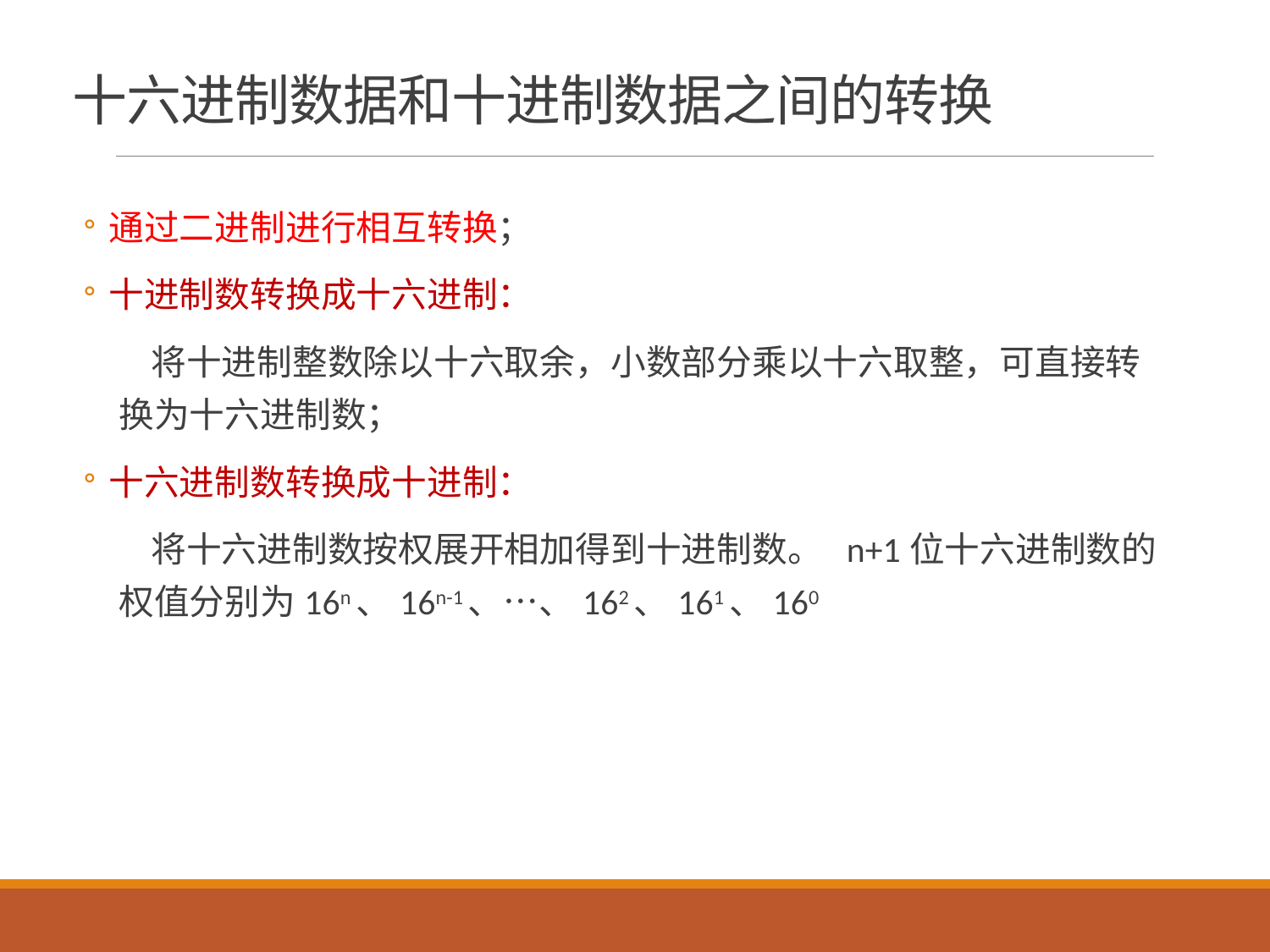

# 十六进制数据和十进制数据之间的转换
通过二进制进行相互转换；
十进制数转换成十六进制：
   将十进制整数除以十六取余，小数部分乘以十六取整，可直接转换为十六进制数；
十六进制数转换成十进制：
   将十六进制数按权展开相加得到十进制数。  n+1位十六进制数的权值分别为16n、16n-1、…、162、161、160